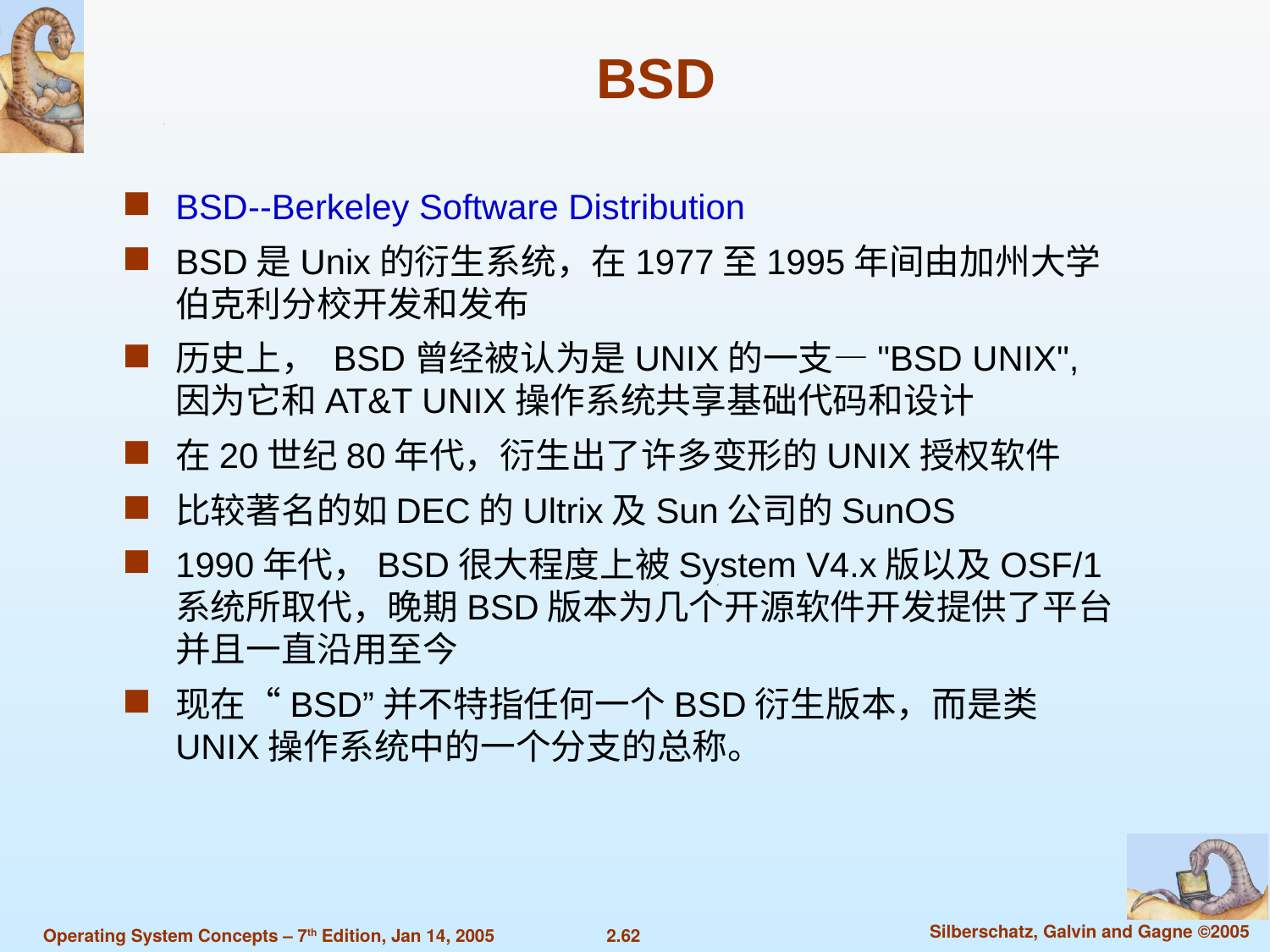

# BSD
BSD--Berkeley Software Distribution
BSD是Unix的衍生系统，在1977至1995年间由加州大学伯克利分校开发和发布
历史上， BSD曾经被认为是UNIX的一支—"BSD UNIX", 因为它和AT&T UNIX操作系统共享基础代码和设计
在20世纪80年代，衍生出了许多变形的UNIX授权软件
比较著名的如DEC的Ultrix及Sun公司的SunOS
1990年代，BSD很大程度上被System V4.x版以及OSF/1系统所取代，晚期BSD版本为几个开源软件开发提供了平台并且一直沿用至今
现在“BSD”并不特指任何一个BSD衍生版本，而是类UNIX操作系统中的一个分支的总称。